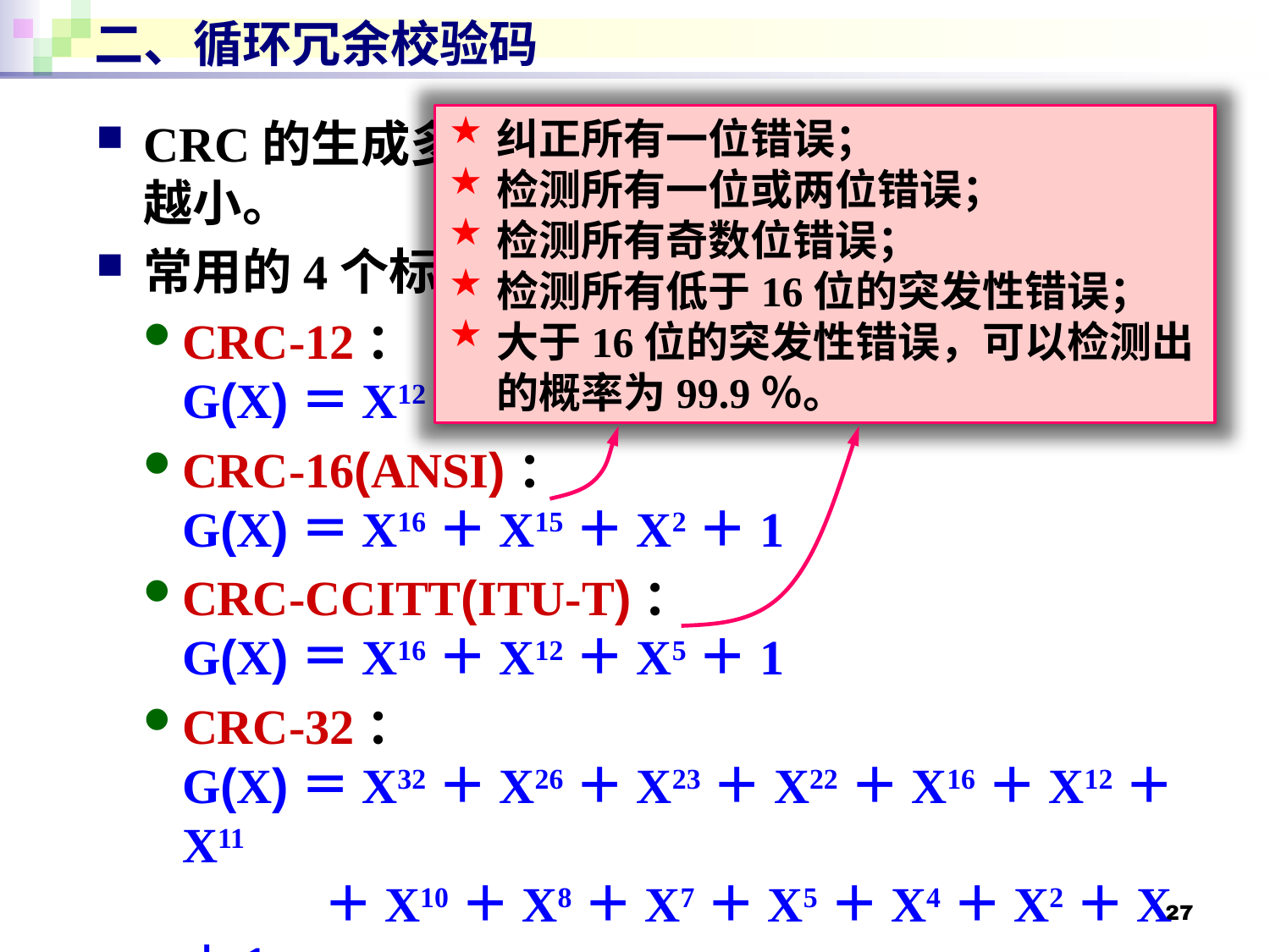

# 二、循环冗余校验码
纠正所有一位错误；
检测所有一位或两位错误；
检测所有奇数位错误；
检测所有低于16位的突发性错误；
大于16位的突发性错误，可以检测出的概率为99.9％。
CRC的生成多项式的阶数越高，误判的概率就越小。
常用的4个标准多项式：
CRC-12：
G(X)＝X12＋X11＋X3＋X2＋X＋1
CRC-16(ANSI)：
G(X)＝X16＋X15＋X2＋1
CRC-CCITT(ITU-T)：
G(X)＝X16＋X12＋X5＋1
CRC-32：
G(X)＝X32＋X26＋X23＋X22＋X16＋X12＋X11
                  ＋X10＋X8＋X7＋X5＋X4＋X2＋X＋1

27